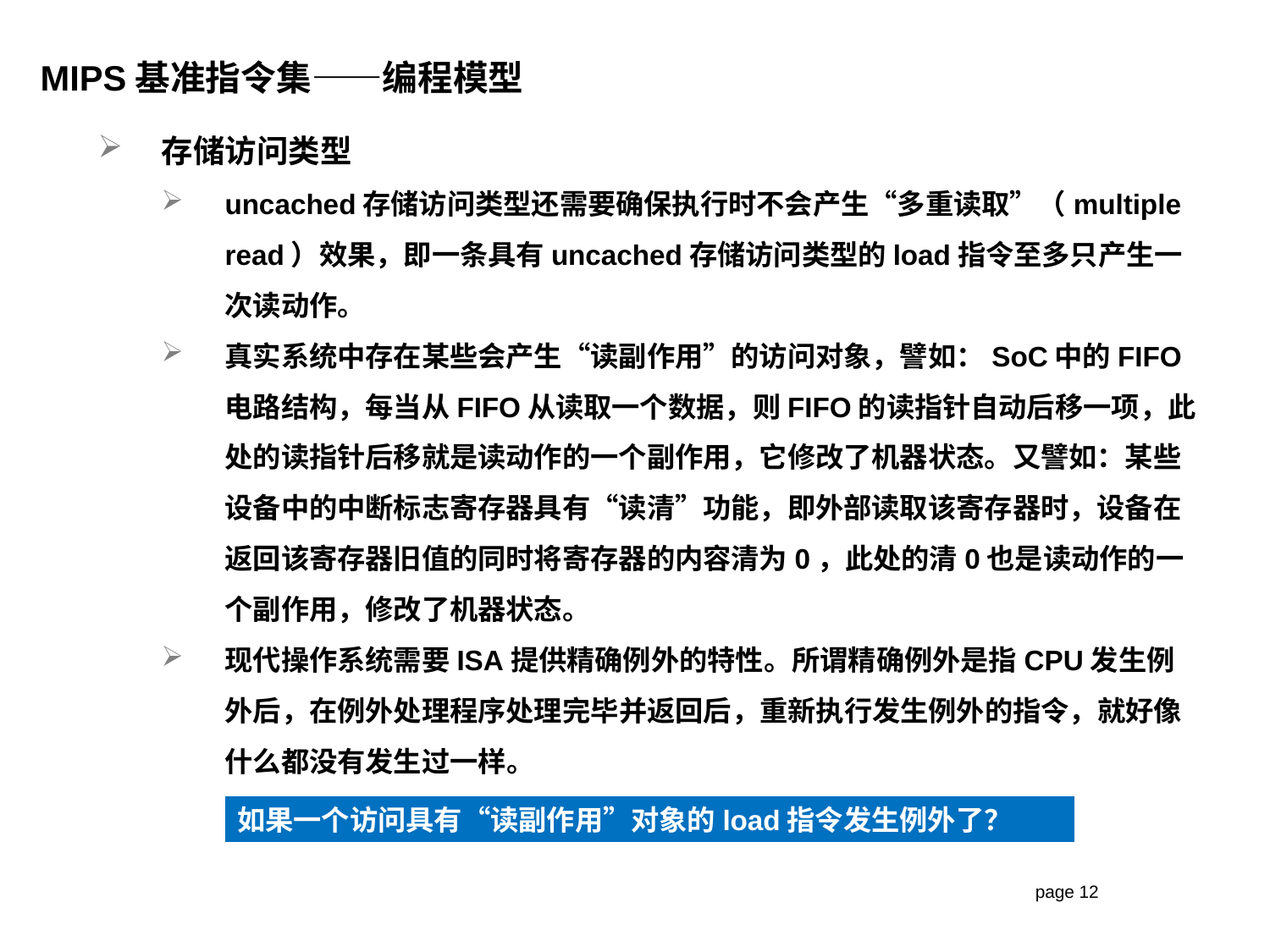

MIPS基准指令集——编程模型
存储访问类型
uncached存储访问类型还需要确保执行时不会产生“多重读取”（multiple read）效果，即一条具有uncached存储访问类型的load指令至多只产生一次读动作。
真实系统中存在某些会产生“读副作用”的访问对象，譬如：SoC中的FIFO电路结构，每当从FIFO从读取一个数据，则FIFO的读指针自动后移一项，此处的读指针后移就是读动作的一个副作用，它修改了机器状态。又譬如：某些设备中的中断标志寄存器具有“读清”功能，即外部读取该寄存器时，设备在返回该寄存器旧值的同时将寄存器的内容清为0，此处的清0也是读动作的一个副作用，修改了机器状态。
现代操作系统需要ISA提供精确例外的特性。所谓精确例外是指CPU发生例外后，在例外处理程序处理完毕并返回后，重新执行发生例外的指令，就好像什么都没有发生过一样。
如果一个访问具有“读副作用”对象的load指令发生例外了？
page 12